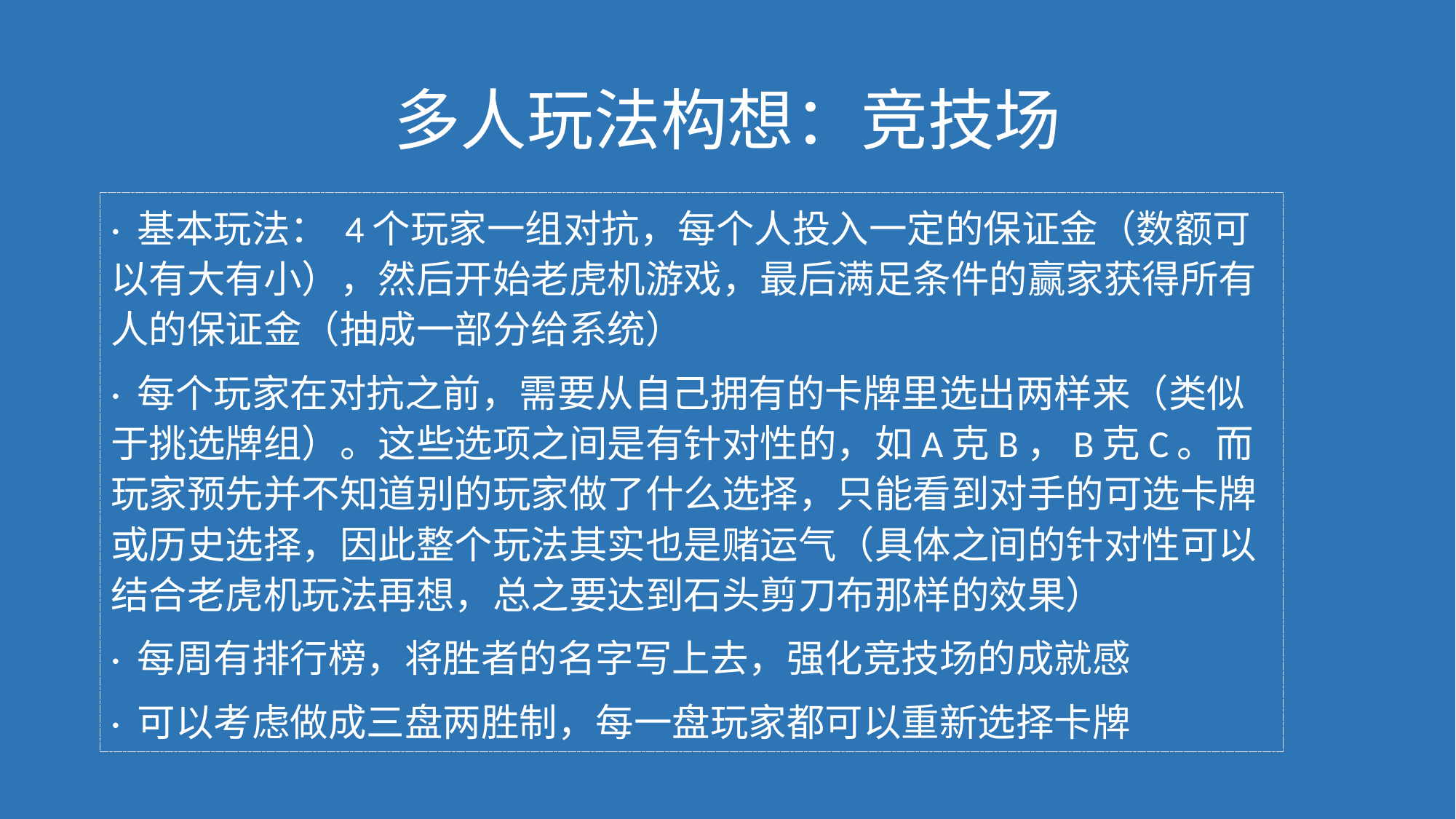

多人玩法构想：竞技场
· 基本玩法： 4个玩家一组对抗，每个人投入一定的保证金（数额可以有大有小），然后开始老虎机游戏，最后满足条件的赢家获得所有人的保证金（抽成一部分给系统）
· 每个玩家在对抗之前，需要从自己拥有的卡牌里选出两样来（类似于挑选牌组）。这些选项之间是有针对性的，如A克B，B克C。而玩家预先并不知道别的玩家做了什么选择，只能看到对手的可选卡牌或历史选择，因此整个玩法其实也是赌运气（具体之间的针对性可以结合老虎机玩法再想，总之要达到石头剪刀布那样的效果）
· 每周有排行榜，将胜者的名字写上去，强化竞技场的成就感
· 可以考虑做成三盘两胜制，每一盘玩家都可以重新选择卡牌